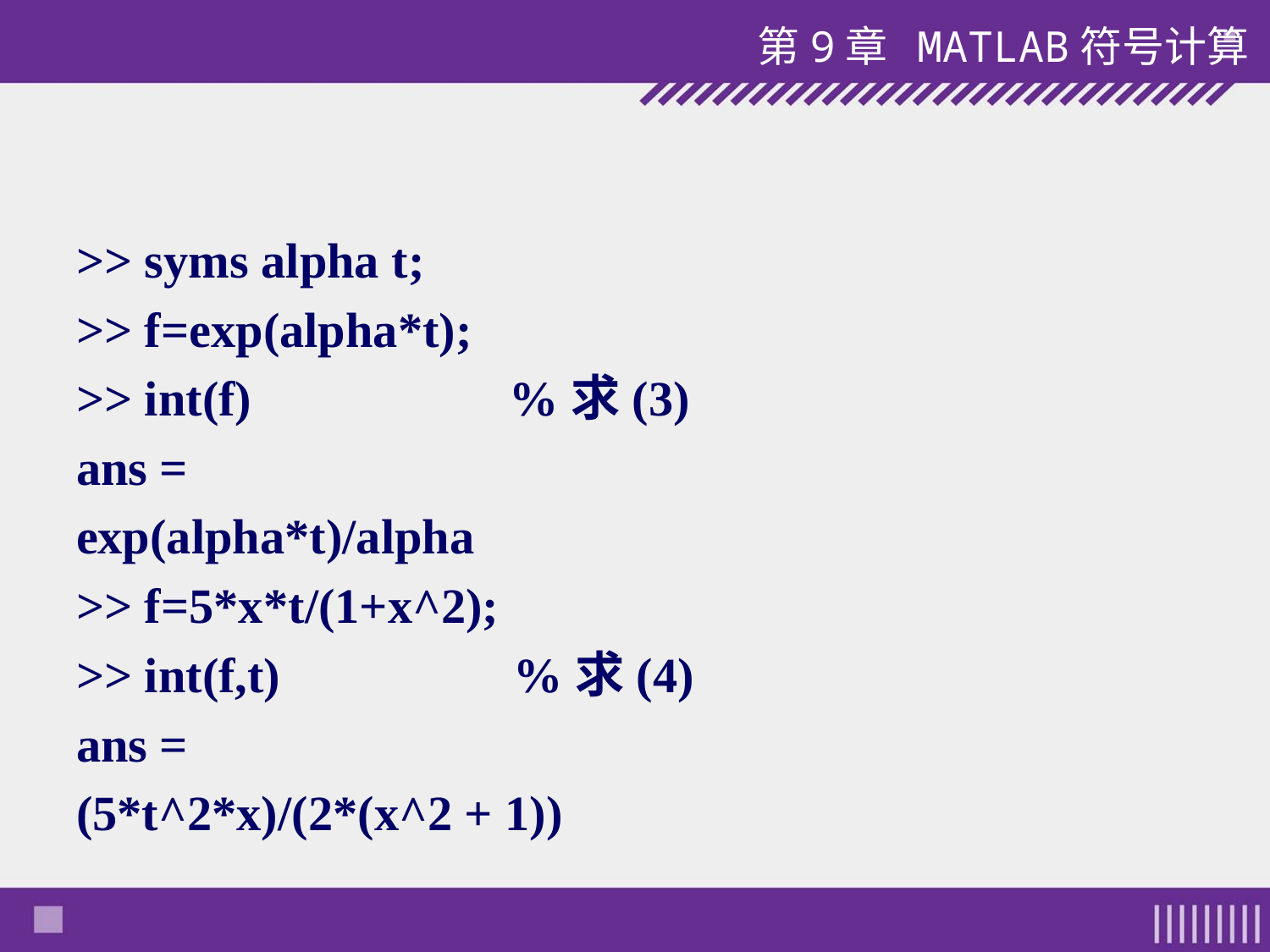

第9章  MATLAB符号计算
>> syms alpha t;
>> f=exp(alpha*t);
>> int(f)                     %求(3)
ans =
exp(alpha*t)/alpha
>> f=5*x*t/(1+x^2);
>> int(f,t)                   %求(4)
ans =
(5*t^2*x)/(2*(x^2 + 1))